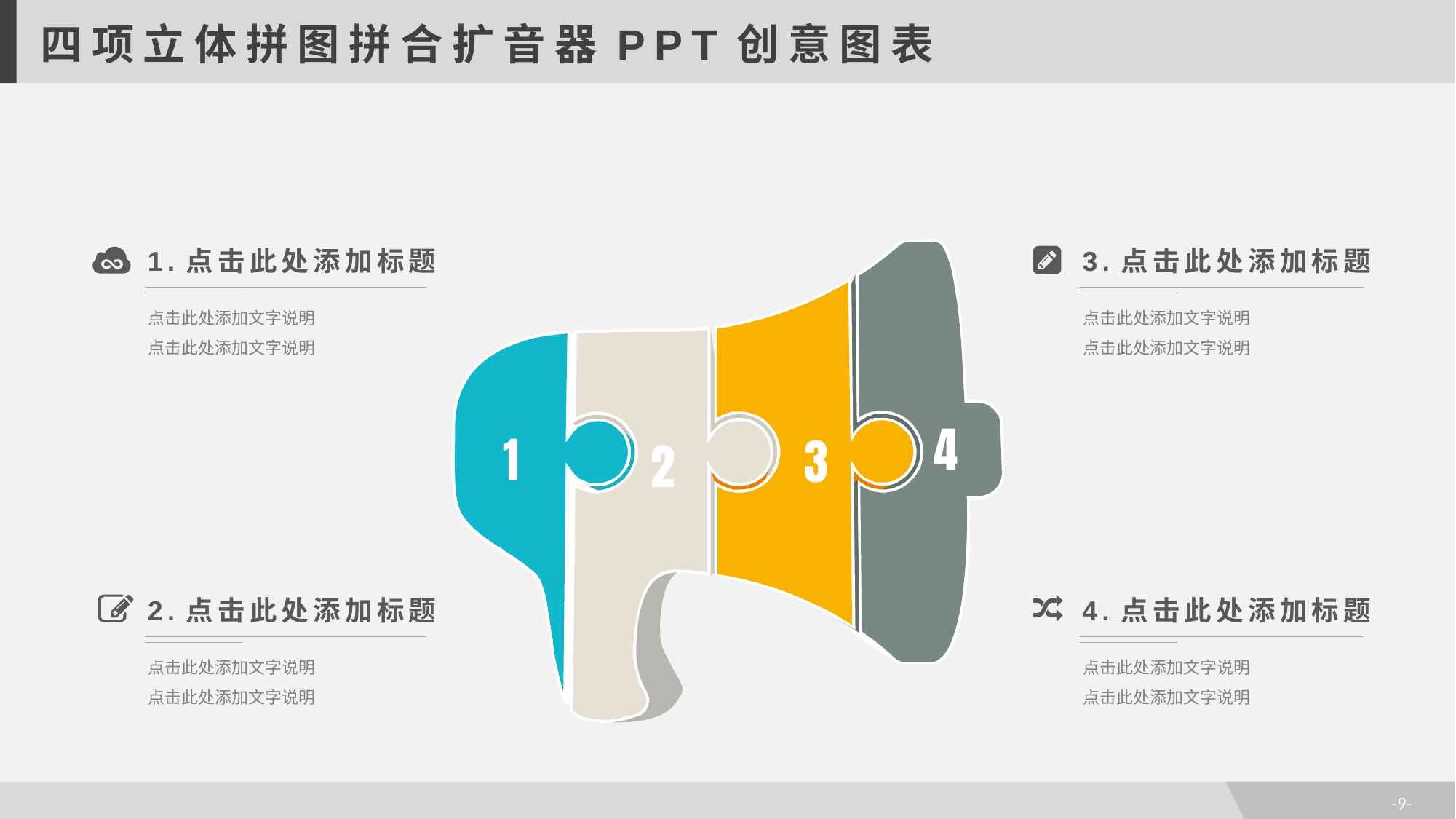

四项立体拼图拼合扩音器PPT创意图表
1.点击此处添加标题

点击此处添加文字说明
点击此处添加文字说明

3.点击此处添加标题

点击此处添加文字说明
点击此处添加文字说明
4
1
3
2
2.点击此处添加标题

点击此处添加文字说明
点击此处添加文字说明
4.点击此处添加标题

点击此处添加文字说明
点击此处添加文字说明
-9-